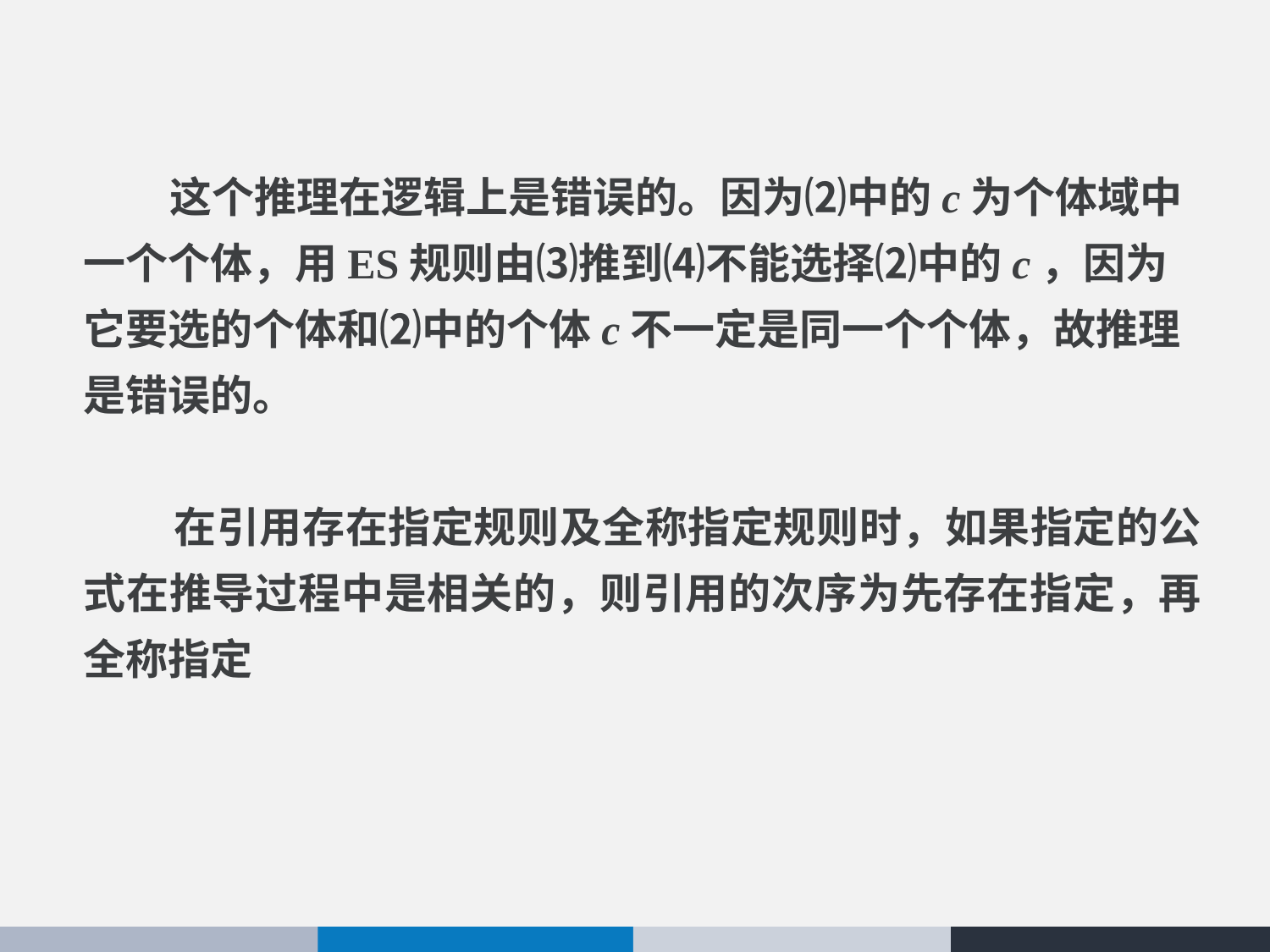

这个推理在逻辑上是错误的。因为⑵中的c为个体域中一个个体，用ES规则由⑶推到⑷不能选择⑵中的c，因为它要选的个体和⑵中的个体c不一定是同一个个体，故推理是错误的。

        在引用存在指定规则及全称指定规则时，如果指定的公式在推导过程中是相关的，则引用的次序为先存在指定，再全称指定